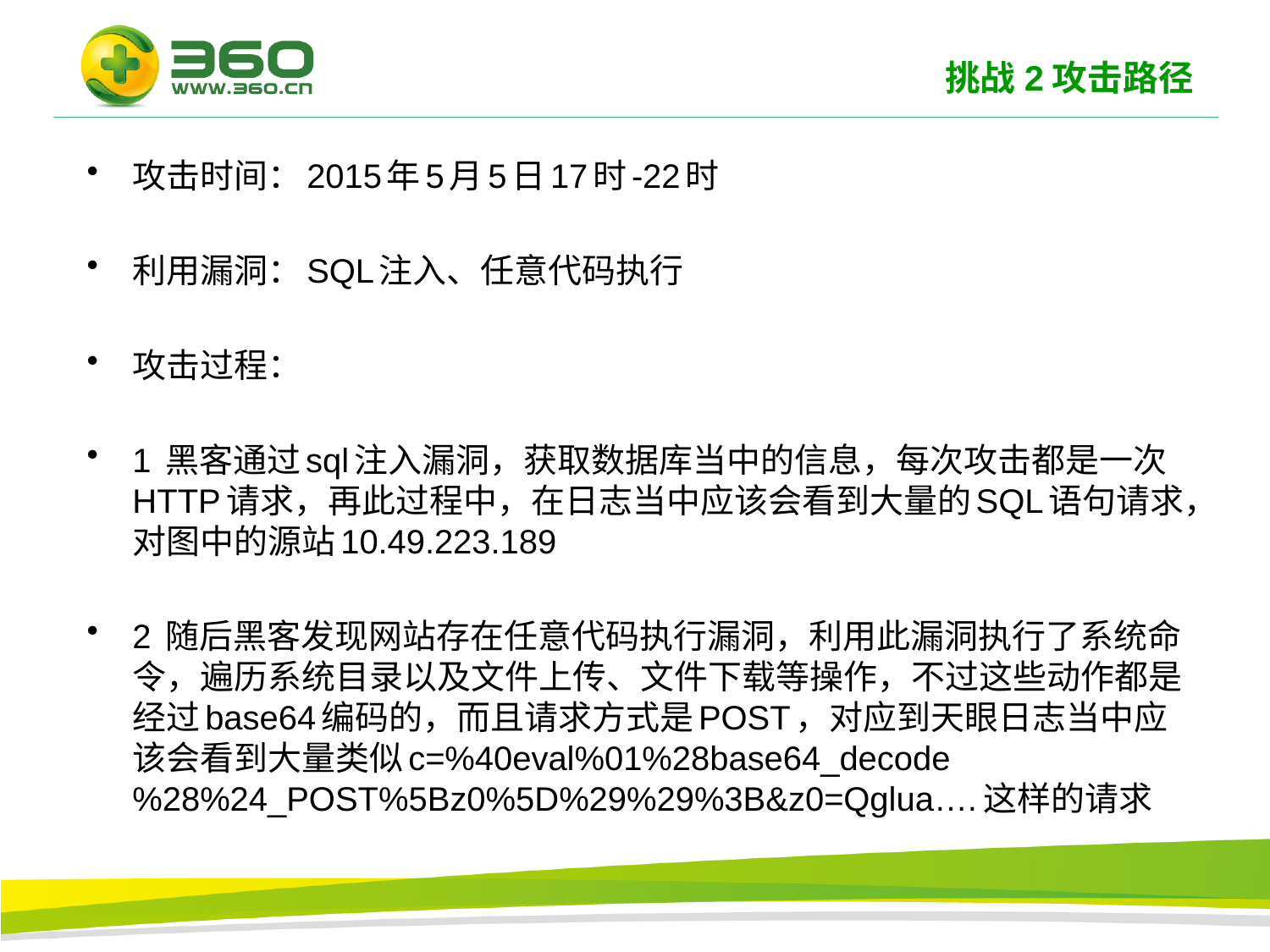

# 挑战2攻击路径
攻击时间：2015年5月5日17时-22时

利用漏洞：SQL注入、任意代码执行

攻击过程：

1 黑客通过sql注入漏洞，获取数据库当中的信息，每次攻击都是一次HTTP请求，再此过程中，在日志当中应该会看到大量的SQL语句请求，对图中的源站10.49.223.189

2 随后黑客发现网站存在任意代码执行漏洞，利用此漏洞执行了系统命令，遍历系统目录以及文件上传、文件下载等操作，不过这些动作都是经过base64编码的，而且请求方式是POST，对应到天眼日志当中应该会看到大量类似c=%40eval%01%28base64_decode%28%24_POST%5Bz0%5D%29%29%3B&z0=Qglua….这样的请求